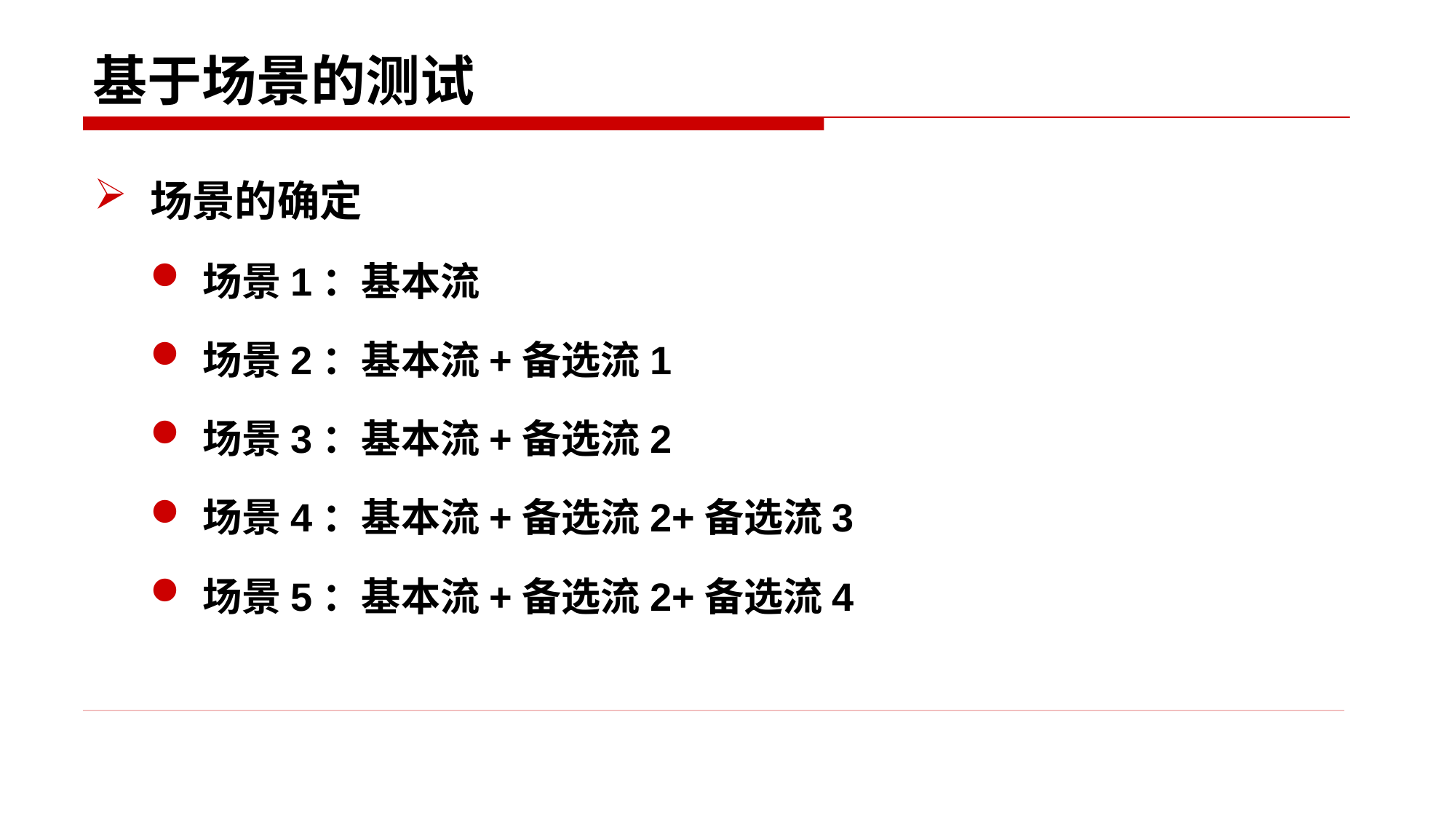

# 基于场景的测试
场景的确定
场景1：基本流
场景2：基本流+备选流1
场景3：基本流+备选流2
场景4：基本流+备选流2+备选流3
场景5：基本流+备选流2+备选流4